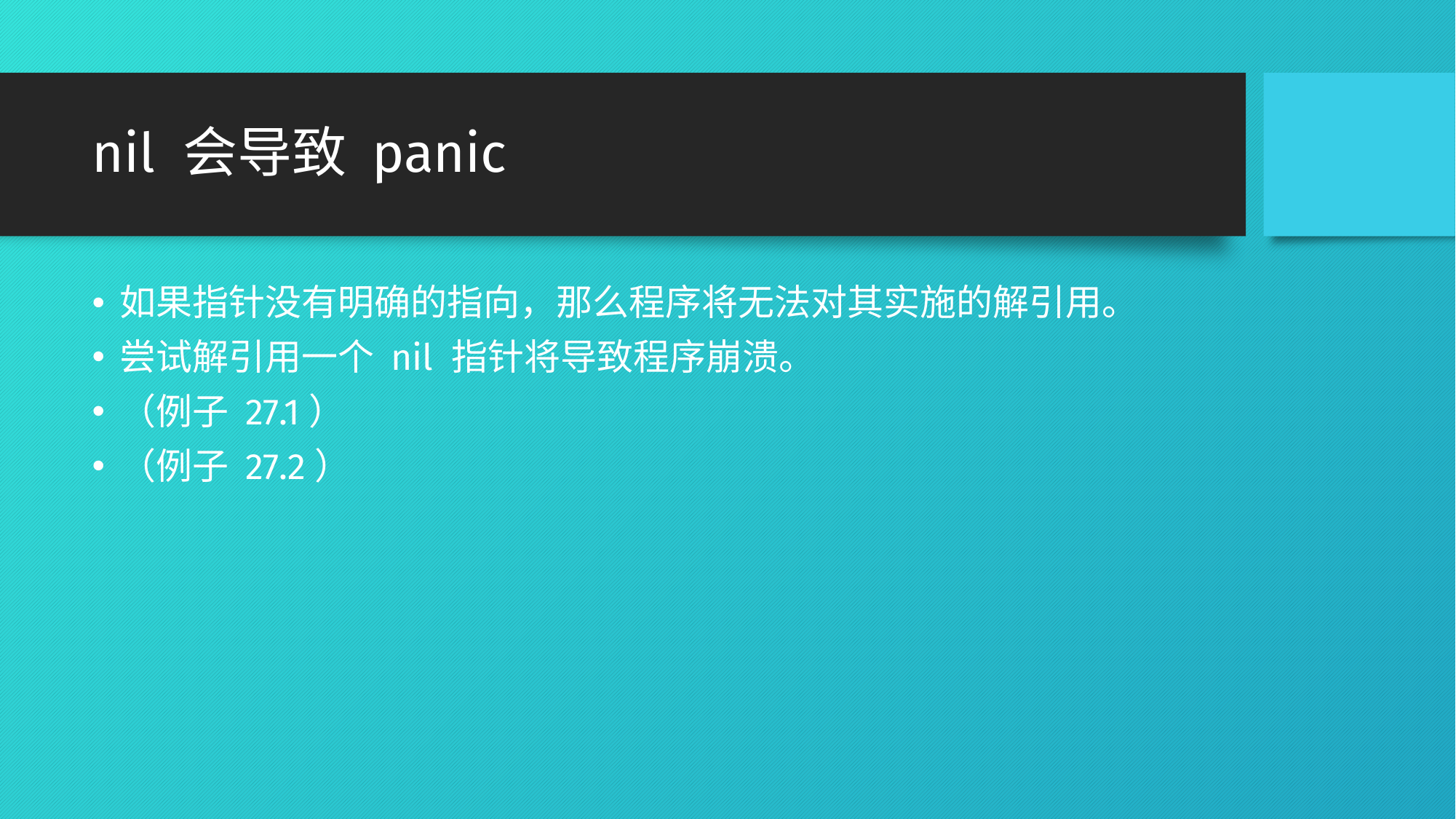

# nil 会导致 panic
如果指针没有明确的指向，那么程序将无法对其实施的解引用。
尝试解引用一个 nil 指针将导致程序崩溃。
（例子 27.1）
（例子 27.2）